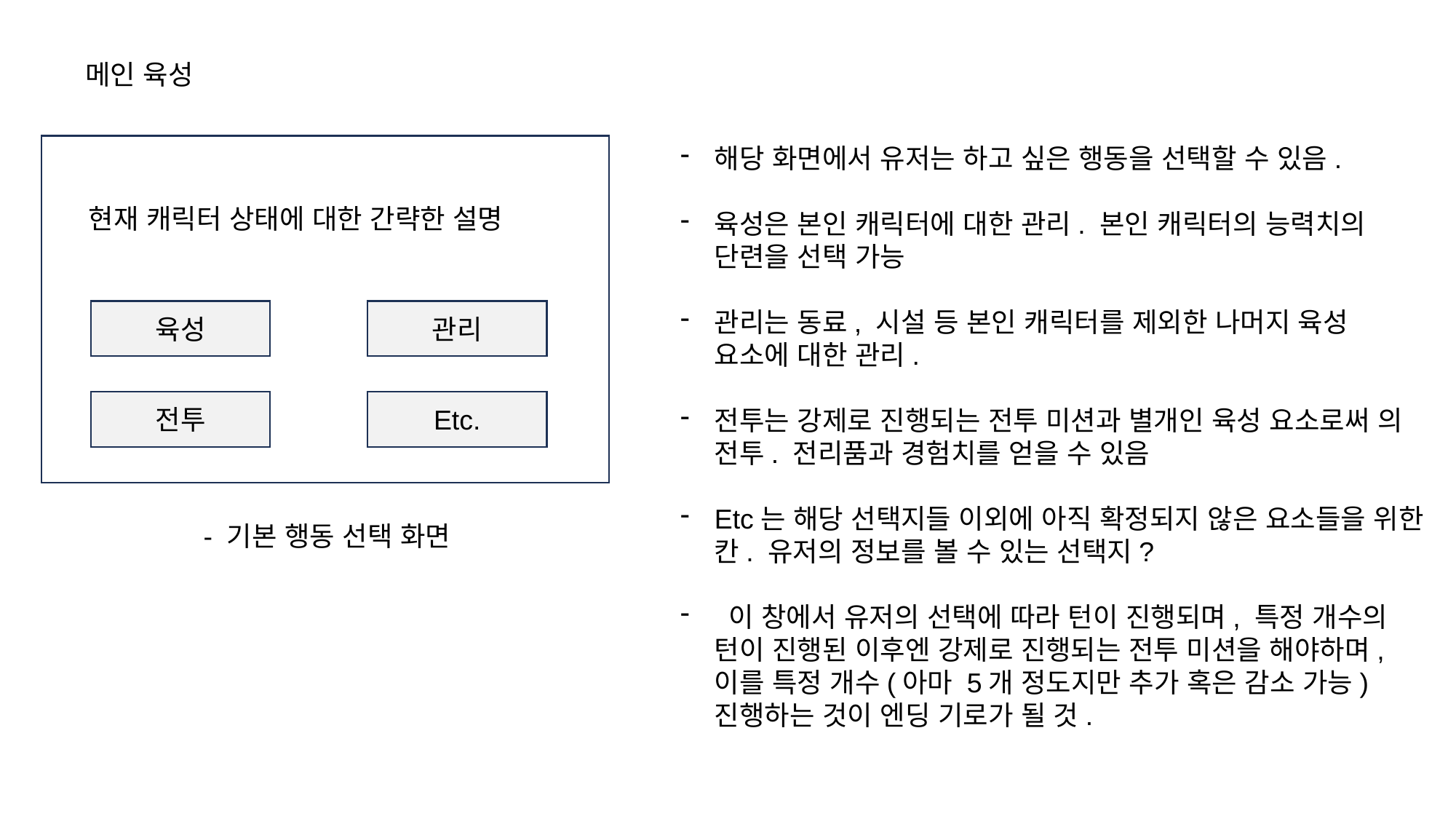

메인 육성

해당 화면에서 유저는 하고 싶은 행동을 선택할 수 있음.

육성은 본인 캐릭터에 대한 관리. 본인 캐릭터의 능력치의 단련을 선택 가능

관리는 동료, 시설 등 본인 캐릭터를 제외한 나머지 육성 요소에 대한 관리.

전투는 강제로 진행되는 전투 미션과 별개인 육성 요소로써 의 전투. 전리품과 경험치를 얻을 수 있음

Etc는 해당 선택지들 이외에 아직 확정되지 않은 요소들을 위한 칸. 유저의 정보를 볼 수 있는 선택지?

 이 창에서 유저의 선택에 따라 턴이 진행되며, 특정 개수의 턴이 진행된 이후엔 강제로 진행되는 전투 미션을 해야하며, 이를 특정 개수(아마 5개 정도지만 추가 혹은 감소 가능) 진행하는 것이 엔딩 기로가 될 것.

현재 캐릭터 상태에 대한 간략한 설명
육성
관리
전투
Etc.
- 기본 행동 선택 화면